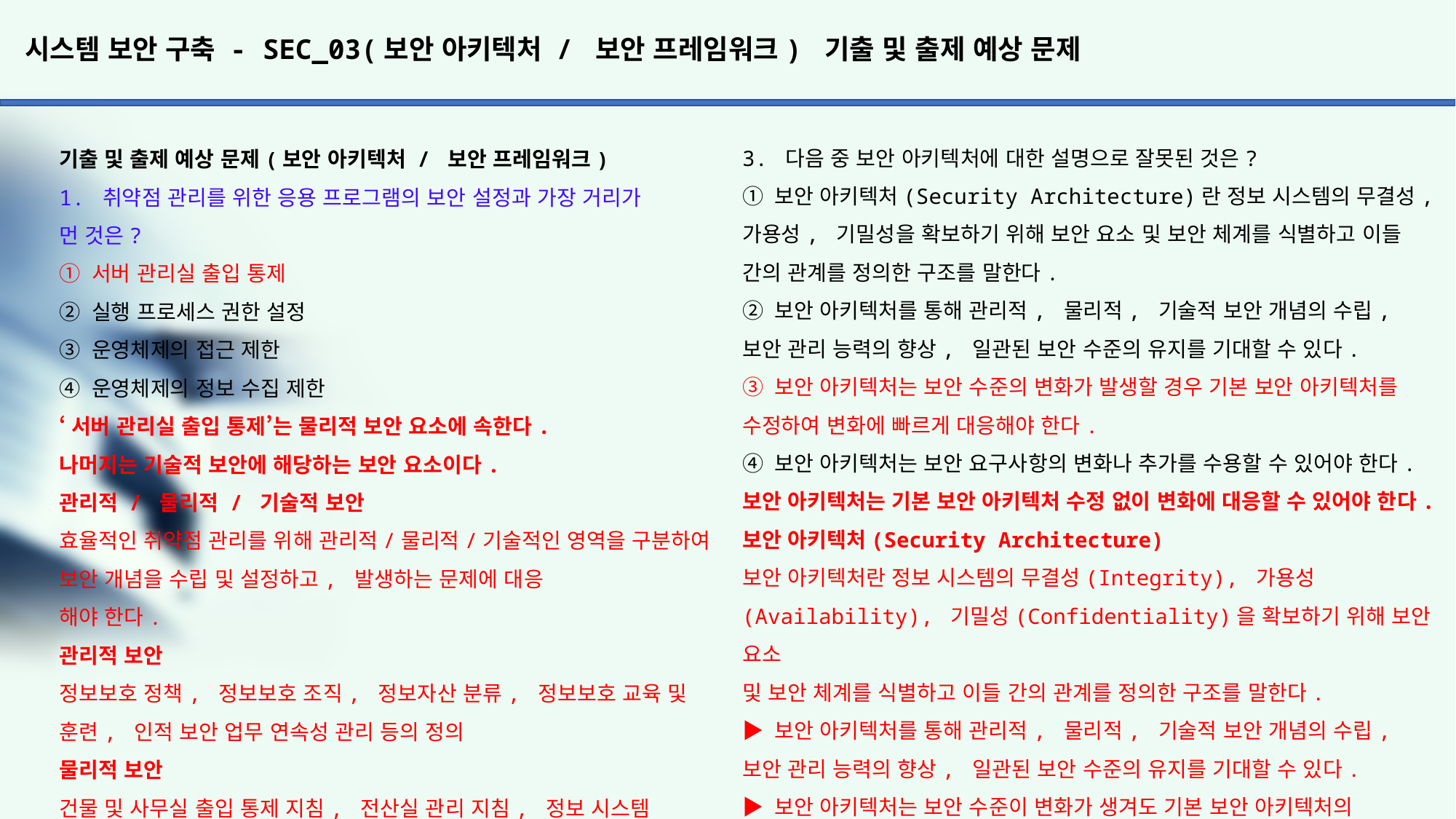

# 시스템 보안 구축 - SEC_03(보안 아키텍처 / 보안 프레임워크) 기출 및 출제 예상 문제
3. 다음 중 보안 아키텍처에 대한 설명으로 잘못된 것은?
① 보안 아키텍처(Security Architecture)란 정보 시스템의 무결성, 가용성, 기밀성을 확보하기 위해 보안 요소 및 보안 체계를 식별하고 이들 간의 관계를 정의한 구조를 말한다.
② 보안 아키텍처를 통해 관리적, 물리적, 기술적 보안 개념의 수립, 보안 관리 능력의 향상, 일관된 보안 수준의 유지를 기대할 수 있다.
③ 보안 아키텍처는 보안 수준의 변화가 발생할 경우 기본 보안 아키텍처를 수정하여 변화에 빠르게 대응해야 한다.
④ 보안 아키텍처는 보안 요구사항의 변화나 추가를 수용할 수 있어야 한다.
보안 아키텍처는 기본 보안 아키텍처 수정 없이 변화에 대응할 수 있어야 한다.
보안 아키텍처(Security Architecture)
보안 아키텍처란 정보 시스템의 무결성(Integrity), 가용성 (Availability), 기밀성(Confidentiality)을 확보하기 위해 보안 요소
및 보안 체계를 식별하고 이들 간의 관계를 정의한 구조를 말한다.
▶ 보안 아키텍처를 통해 관리적, 물리적, 기술적 보안 개념의 수립,
보안 관리 능력의 향상, 일관된 보안 수준의 유지를 기대할 수 있다.
▶ 보안 아키텍처는 보안 수준이 변화가 생겨도 기본 보안 아키텍처의
수정 없이 지원할 수 있어야 한다.
▶ 보안 아키텍처는 보안 요구사항의 변화나 추가를 수용할 수 있어야
한다.
▶ 보안 아키텍처 모델의 대포적인 표준에는 ITU-T X.805가 있다.
무결성(Integrity) : 시스템 내의 정보는 오직 인가된 사용자만 수정
할 수 있다.
가용성 (Availability) : 인가 받은 사용자는 언제라도 사용할 수 있다.
기밀성(Confidentiality) : 시스템 내의 정보와 자원은 인가된 사용자
에게만 접근이 허용되며, 정보가 전송 중에 노출되더라도 데이터를
읽을 수 없다.
보안 아키텍처를 설계할 때 자주 참조 모델로 언급되는 것이 ITU-T
X.805 표준이다. 이는 잠재적 보안 위협과 이에 대응하여 시스템 계층
(클라이언트, 네트워크, 서버, 응용, 데이터) 별로 정보 보호 기술
영역과 적용 기술을 정의한다.
4. 다음 중 대표적인 보안 프레임워크인 ISO 27001에 대한 설명으로
잘못된 것은?
① 보안 프레임워크란 안전한 정보 시스템 환경을 유지하고 보안수준을 향상시키기 위한 체계를 말한다.
② ISO 27001은 정보보호 관리를 위한 국제 표준으로, 일종의 보안 인증이다.
③ ISO 27001은 영국의 BSI(British Standards Institute)가 제정한
BS 7799를 기반으로 구성되어 있다.
④ ISO 27001은 조직에 대한 정보보안 관리 규격은 제외되어 있어 심사/인증용으로는 사용할 수 없다.
보안 프레임워크(Security Framework)
프레임워크는 ‘뼈대’,’골조’를 의미하는 용어이며, 보안 프레임워크는 안전한 정보 시스템 환경을 유지하고 보안 수준을 향상시키기 위한 체계를 말한다.
▶ ISO 27001은 정보보안 관리를 위한 국제 표준으로, 일종의 보안 인증이자 가장 대표적인 보안 프레임워크이다.
▶ ISO 27001은 영국의 BSI가 제정한 BS 7799를 기반으로 하여 구성되어 있다.
▶ ISO 27001은 조직에 대한 정보보안 관리 규격이 정의되어 있어 실제
심사/인증용 으로 사용된다.

기출 및 출제 예상 문제(보안 아키텍처 / 보안 프레임워크)
1. 취약점 관리를 위한 응용 프로그램의 보안 설정과 가장 거리가
먼 것은?
① 서버 관리실 출입 통제
② 실행 프로세스 권한 설정
③ 운영체제의 접근 제한
④ 운영체제의 정보 수집 제한
‘서버 관리실 출입 통제’는 물리적 보안 요소에 속한다.
나머지는 기술적 보안에 해당하는 보안 요소이다.
관리적 / 물리적 / 기술적 보안
효율적인 취약점 관리를 위해 관리적/물리적/기술적인 영역을 구분하여 보안 개념을 수립 및 설정하고, 발생하는 문제에 대응
해야 한다.
관리적 보안
정보보호 정책, 정보보호 조직, 정보자산 분류, 정보보호 교육 및 훈련, 인적 보안 업무 연속성 관리 등의 정의
물리적 보안
건물 및 사무실 출입 통제 지침, 전산실 관리 지침, 정보 시스템
보호 설치 및 관리 지침, 재해 복구 센터 운영 등의 정의
기술적 보안
사용자 인증, 접근 제어, PC, 서버, 네트워크, 응용 프로그램, 데이터(DB) 등의 보안 지침 정의
2. 물리적 위협으로 인한 문제에 해당하지 않는 것은?
① 화재, 홍수 등 천재지변으로 인한 위협
② 하드웨어 파손, 고장으로 인한 장애
③ 방화, 테러로 인한 하드웨어와 기록장치를 물리적으로 파괴 하는 행위
④ 방화벽 설정의 잘못된 조작으로 인한 네트워크, 서버 보안 위협
‘방화벽 설정의 잘못된 조작으로 인한 네트워크, 서버 보안 위협’ 은 기술적 보안 위협에 속한다.
장비의 파손이나 천재지변, 방화, 테러와 같은 재해들은 물리적
보안 요소에 해당한다.